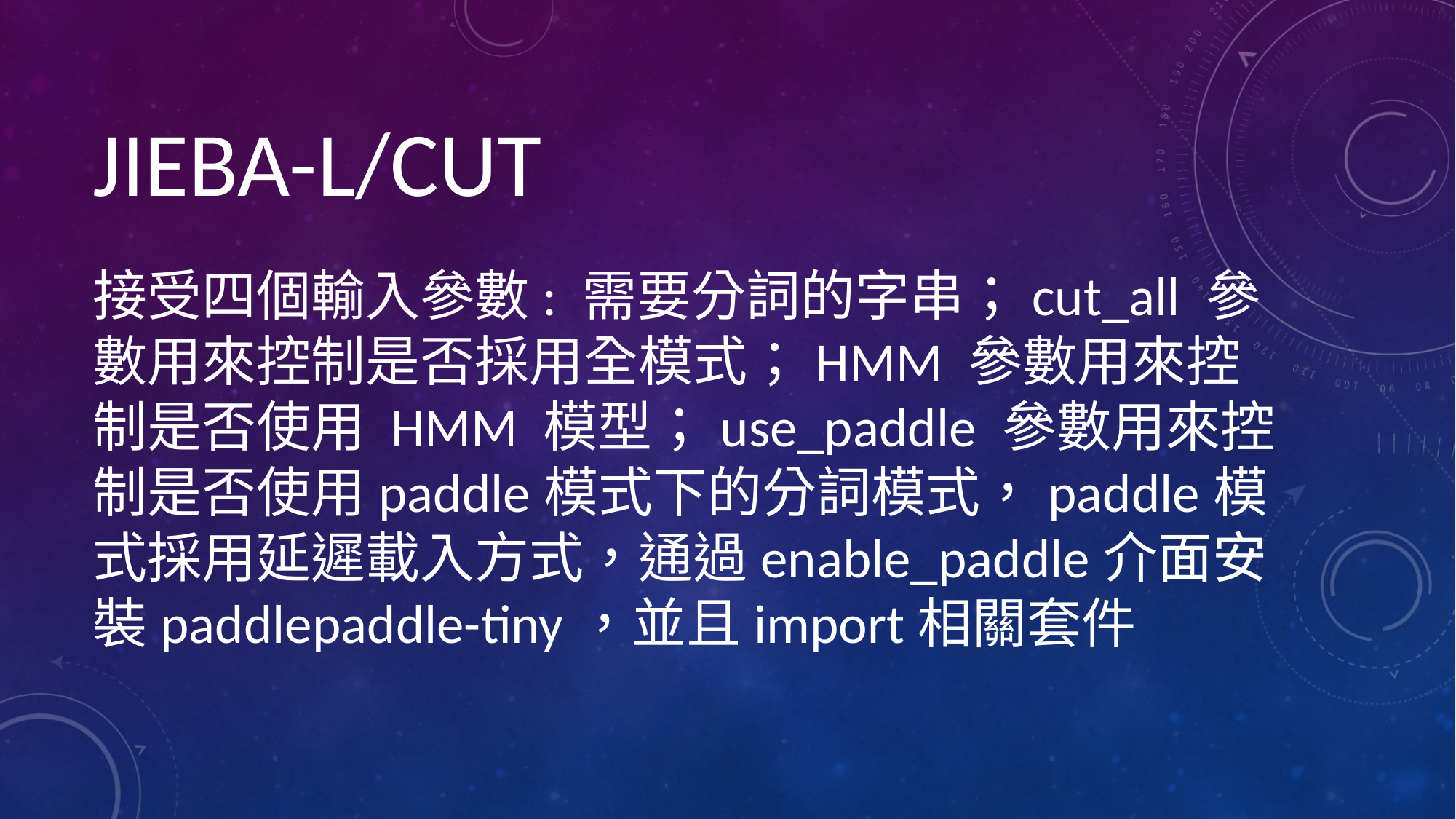

# Jieba-l/cut
接受四個輸入參數: 需要分詞的字串；cut_all 參數用來控制是否採用全模式；HMM 參數用來控制是否使用 HMM 模型；use_paddle 參數用來控制是否使用paddle模式下的分詞模式，paddle模式採用延遲載入方式，通過enable_paddle介面安裝paddlepaddle-tiny，並且import相關套件